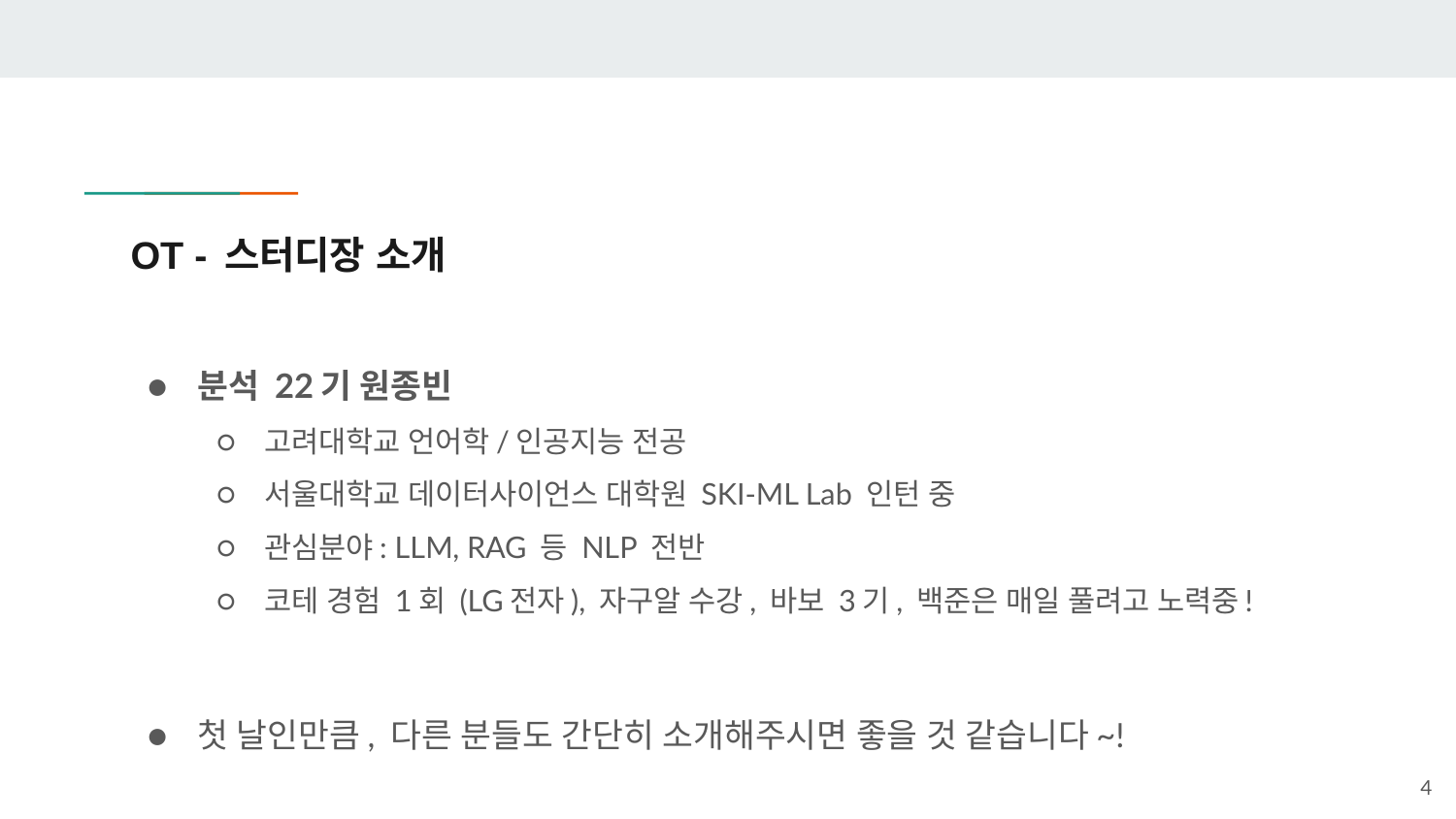

# OT - 스터디장 소개
분석 22기 원종빈
고려대학교 언어학/인공지능 전공
서울대학교 데이터사이언스 대학원 SKI-ML Lab 인턴 중
관심분야: LLM, RAG 등 NLP 전반
코테 경험 1회 (LG전자), 자구알 수강, 바보 3기, 백준은 매일 풀려고 노력중!

첫 날인만큼, 다른 분들도 간단히 소개해주시면 좋을 것 같습니다~!
4